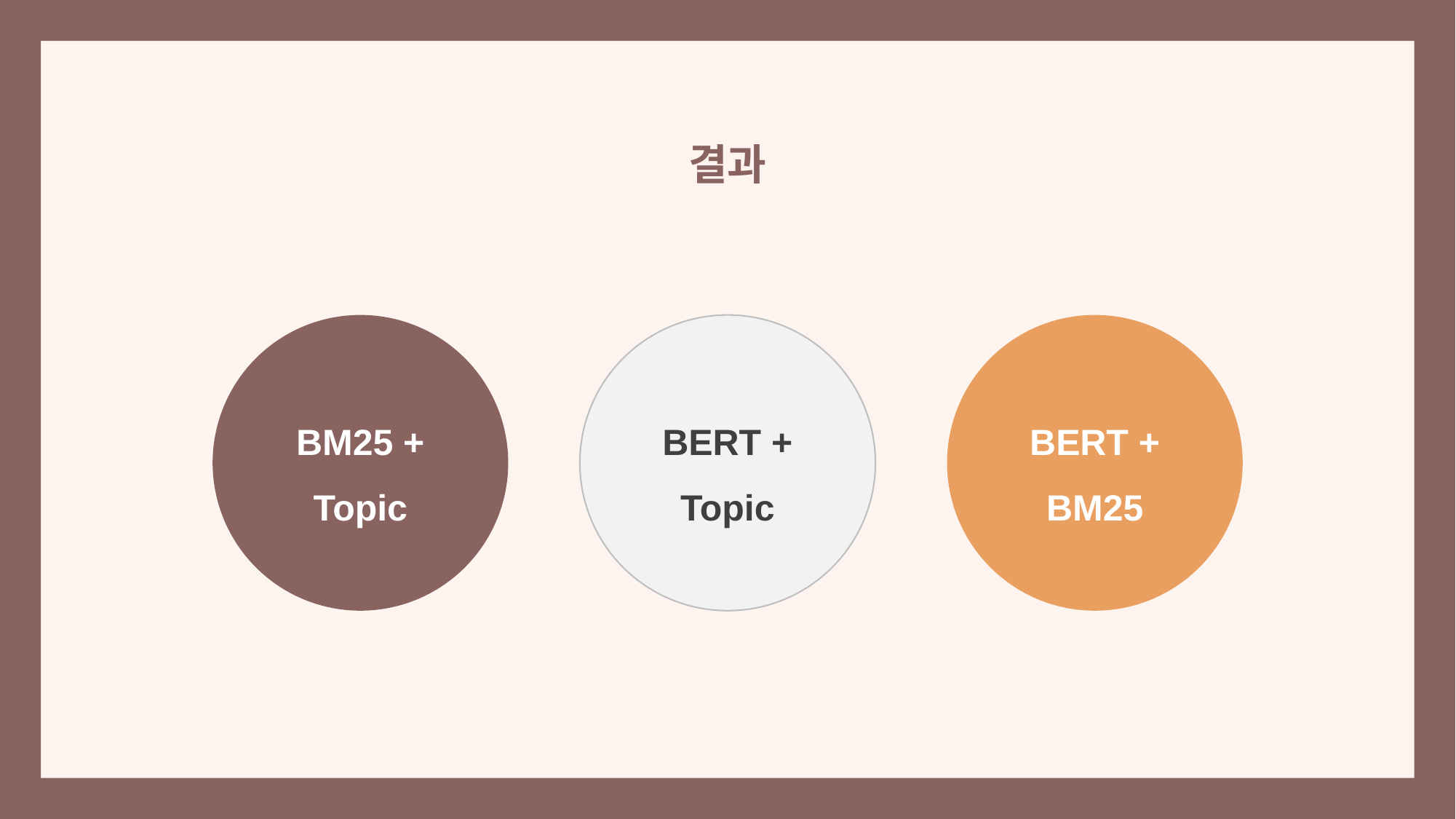

결과
BM25 + Topic
BERT + Topic
BERT + BM25